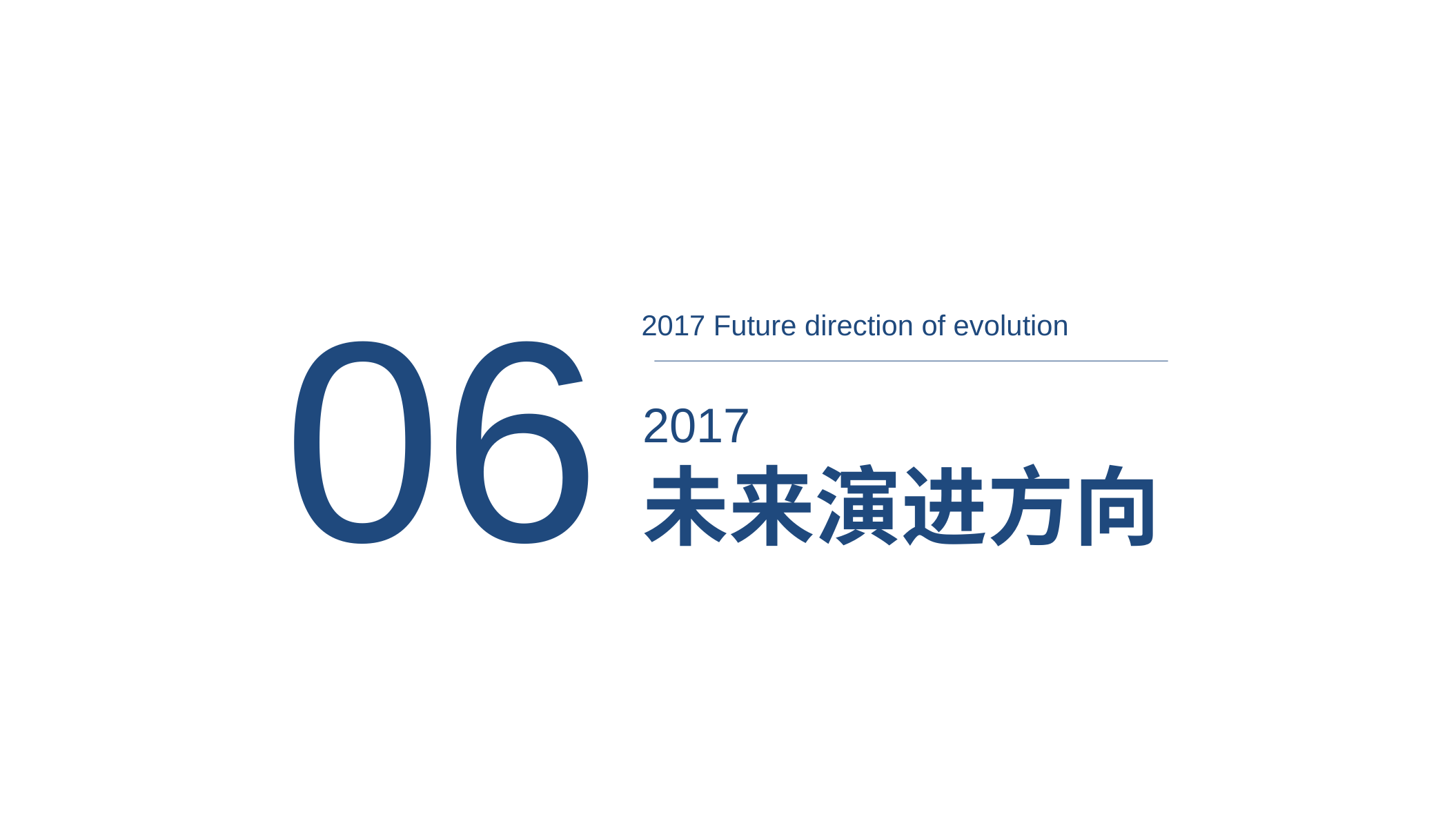

06
2017 Future direction of evolution

2017
未来演进方向